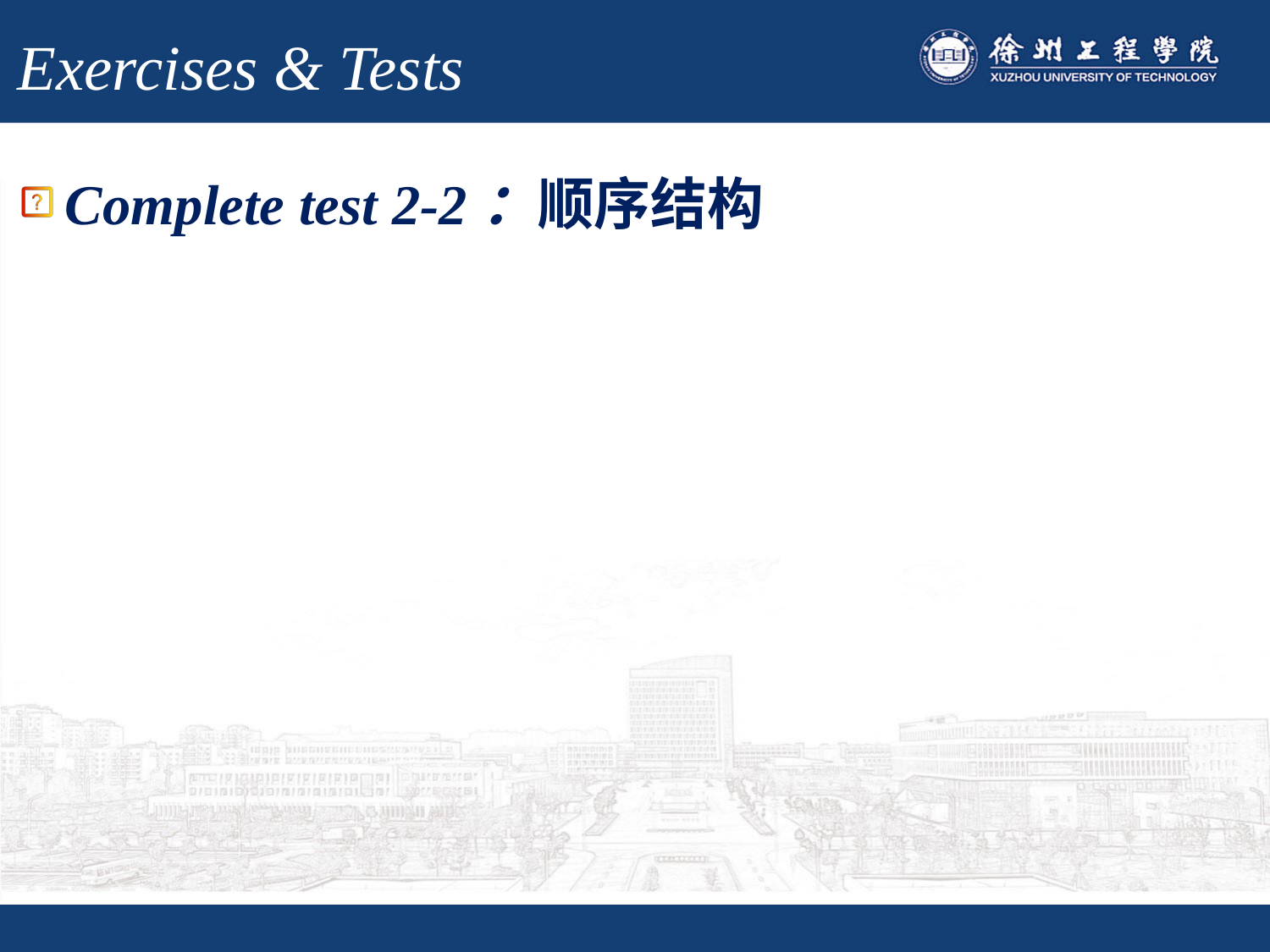

# Exercises & Tests
Complete test 2-2：顺序结构